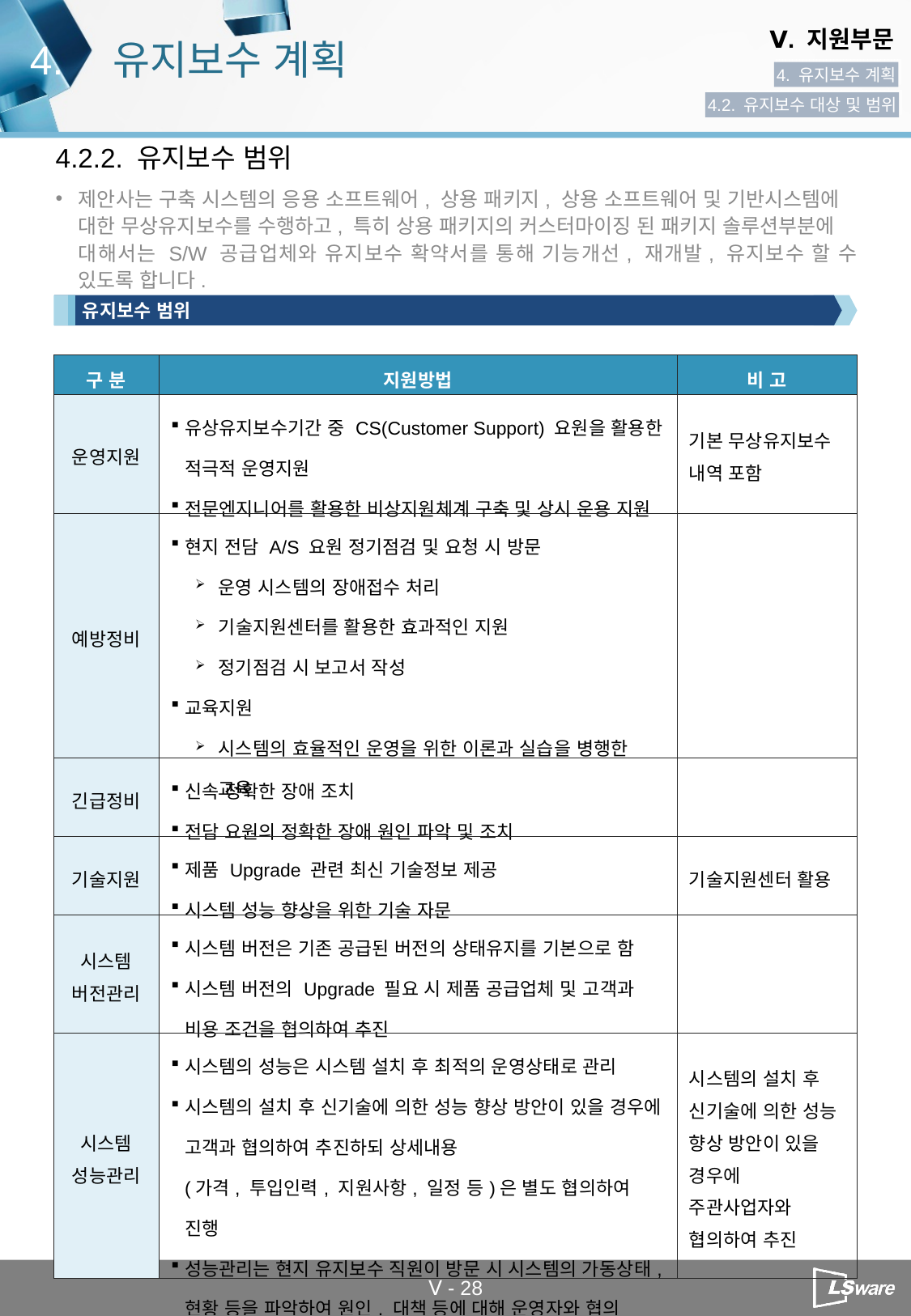

4.
유지보수 계획
4. 유지보수 계획
4.2. 유지보수 대상 및 범위
4.2.2. 유지보수 범위
제안사는 구축 시스템의 응용 소프트웨어, 상용 패키지, 상용 소프트웨어 및 기반시스템에    대한 무상유지보수를 수행하고, 특히 상용 패키지의 커스터마이징 된 패키지 솔루션부분에     대해서는 S/W 공급업체와 유지보수 확약서를 통해 기능개선, 재개발, 유지보수 할 수 있도록 합니다.

유지보수 범위
| 구 분 | 지원방법 | 비 고 |
| --- | --- | --- |
| 운영지원 | 유상유지보수기간 중 CS(Customer Support) 요원을 활용한 적극적 운영지원 전문엔지니어를 활용한 비상지원체계 구축 및 상시 운용 지원 | 기본 무상유지보수 내역 포함 |
| 예방정비 | 현지 전담 A/S 요원 정기점검 및 요청 시 방문 운영 시스템의 장애접수 처리 기술지원센터를 활용한 효과적인 지원 정기점검 시 보고서 작성 교육지원 시스템의 효율적인 운영을 위한 이론과 실습을 병행한 교육 |  |
| 긴급정비 | 신속 정확한 장애 조치 전담 요원의 정확한 장애 원인 파악 및 조치 |  |
| 기술지원 | 제품 Upgrade 관련 최신 기술정보 제공 시스템 성능 향상을 위한 기술 자문 | 기술지원센터 활용 |
| 시스템 버전관리 | 시스템 버전은 기존 공급된 버전의 상태유지를 기본으로 함 시스템 버전의 Upgrade 필요 시 제품 공급업체 및 고객과 비용 조건을 협의하여 추진 |  |
| 시스템 성능관리 | 시스템의 성능은 시스템 설치 후 최적의 운영상태로 관리 시스템의 설치 후 신기술에 의한 성능 향상 방안이 있을 경우에 고객과 협의하여 추진하되 상세내용 (가격, 투입인력, 지원사항, 일정 등)은 별도 협의하여 진행 성능관리는 현지 유지보수 직원이 방문 시 시스템의 가동상태, 현황 등을 파악하여 원인, 대책 등에 대해 운영자와 협의 | 시스템의 설치 후 신기술에 의한 성능 향상 방안이 있을 경우에 주관사업자와 협의하여 추진 |